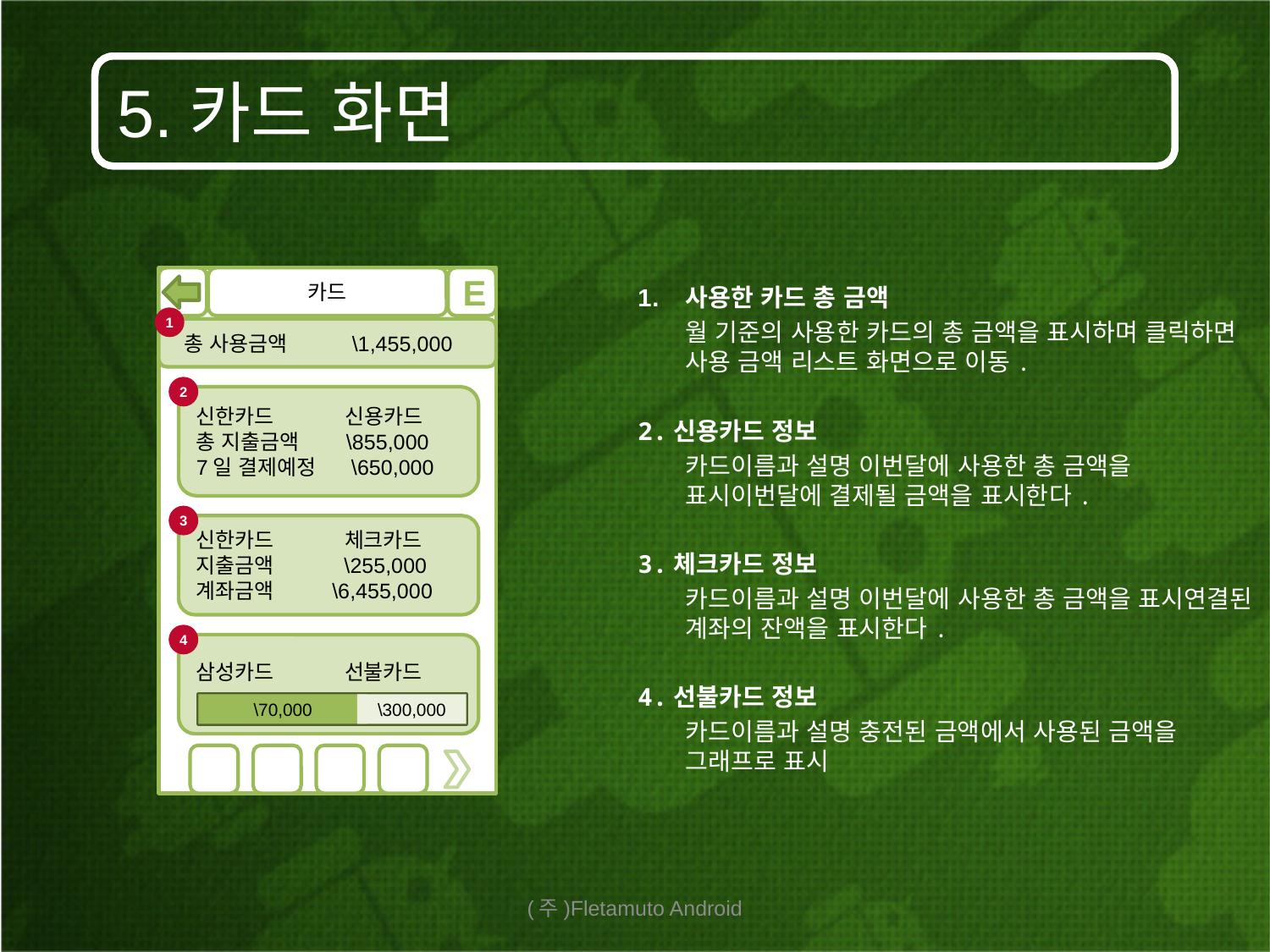

# 5.카드 화면

카드
E
사용한 카드 총 금액
	월 기준의 사용한 카드의 총 금액을 표시하며 클릭하면 사용 금액 리스트 화면으로 이동.

2.신용카드 정보
	카드이름과 설명 이번달에 사용한 총 금액을 표시이번달에 결제될 금액을 표시한다.

3.체크카드 정보
	카드이름과 설명 이번달에 사용한 총 금액을 표시연결된 계좌의 잔액을 표시한다.

4.선불카드 정보
	카드이름과 설명 충전된 금액에서 사용된 금액을 그래프로 표시
1
 총 사용금액          \1,455,000
2
신한카드            신용카드
총 지출금액       \855,000
7일 결제예정     \650,000
3
신한카드            체크카드
지출금액           \255,000
계좌금액         \6,455,000
4
삼성카드            선불카드

\70,000
\300,000

(주)Fletamuto Android